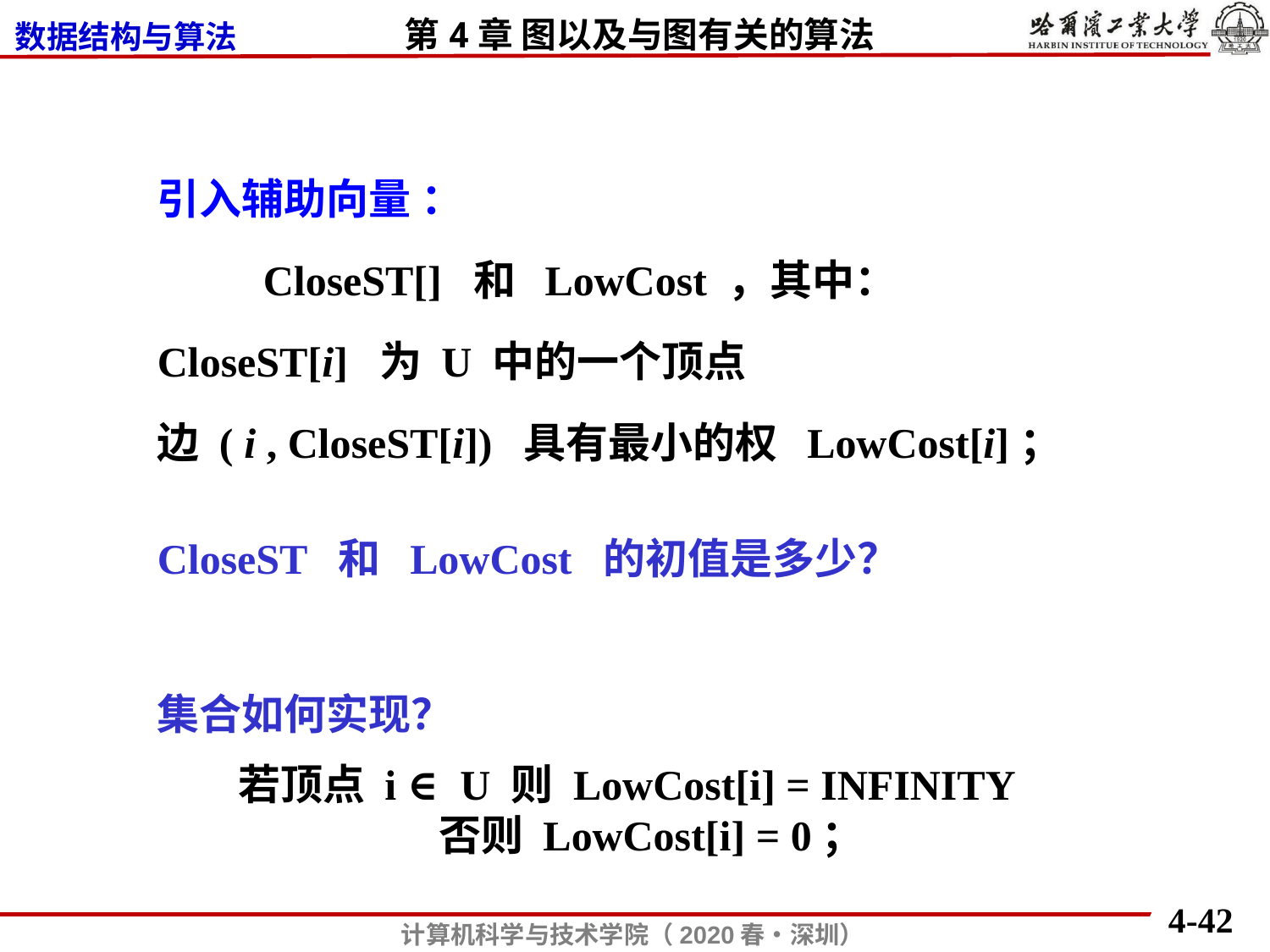

引入辅助向量 ：
          CloseST[]  和  LowCost ，其中：
CloseST[i]  为 U 中的一个顶点
边 ( i , CloseST[i])  具有最小的权  LowCost[i]；
CloseST  和  LowCost  的初值是多少？
集合如何实现？
若顶点 i ∈ U 则 LowCost[i] = INFINITY
                    否则 LowCost[i] = 0；